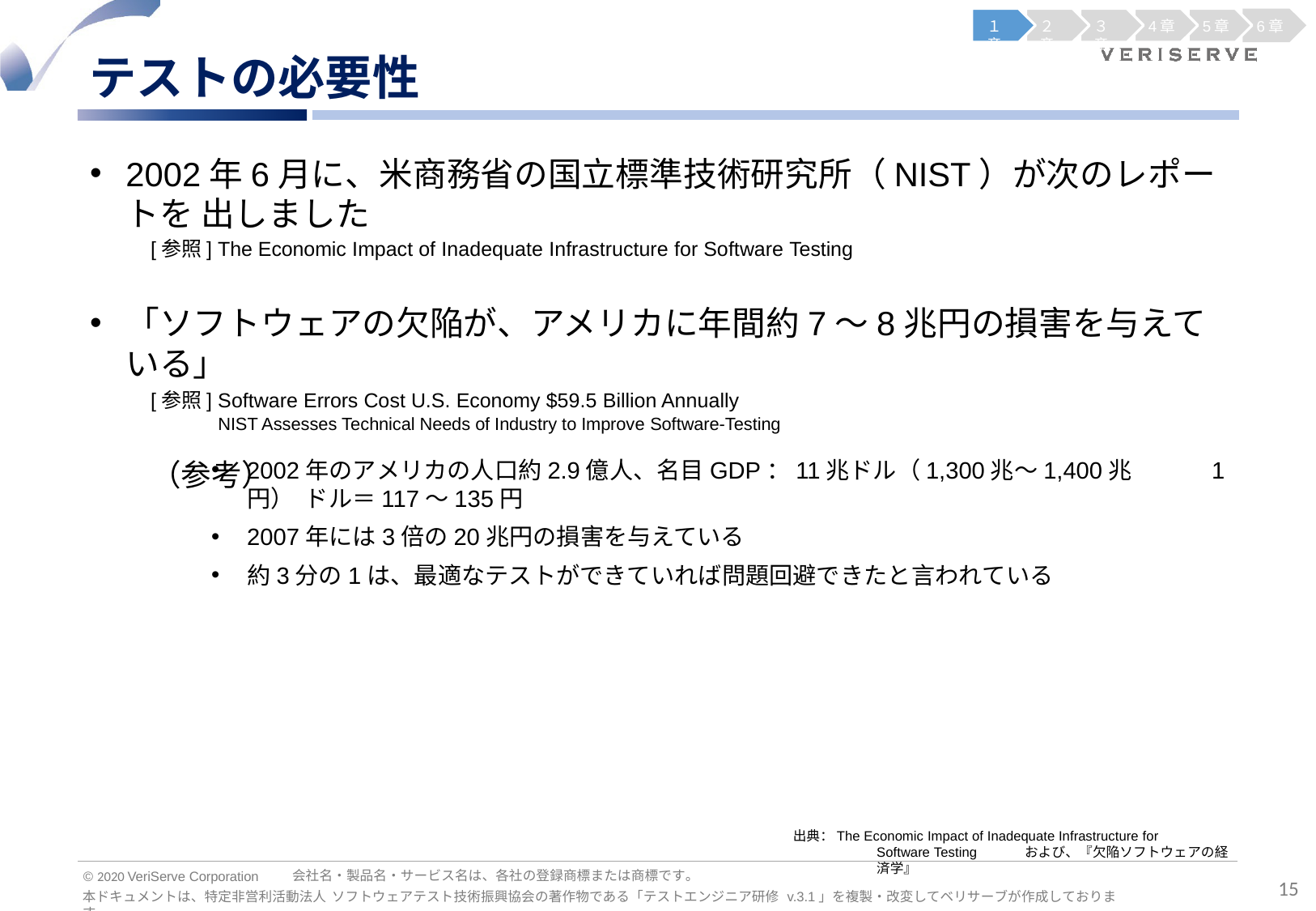

１章
２章
３章
4章
5章
6章
テストの必要性

2002年6月に、米商務省の国立標準技術研究所（NIST）が次のレポートを 出しました
[参照] The Economic Impact of Inadequate Infrastructure for Software Testing

「ソフトウェアの欠陥が、アメリカに年間約7～8兆円の損害を与えている」
[参照] Software Errors Cost U.S. Economy $59.5 Billion Annually
NIST Assesses Technical Needs of Industry to Improve Software-Testing

（参考）
2002年のアメリカの人口約2.9億人、名目GDP：11兆ドル（1,300兆～1,400兆円）  ドル＝117～135円
2007年には3倍の20兆円の損害を与えている
約3分の1は、最適なテストができていれば問題回避できたと言われている
1
出典：The Economic Impact of Inadequate Infrastructure for
Software Testing	および、『欠陥ソフトウェアの経済学』
会社名・製品名・サービス名は、各社の登録商標または商標です。
© 2020 VeriServe Corporation
15
本ドキュメントは、特定非営利活動法人 ソフトウェアテスト技術振興協会の著作物である「テストエンジニア研修 v.3.1」を複製・改変してベリサーブが作成しております。